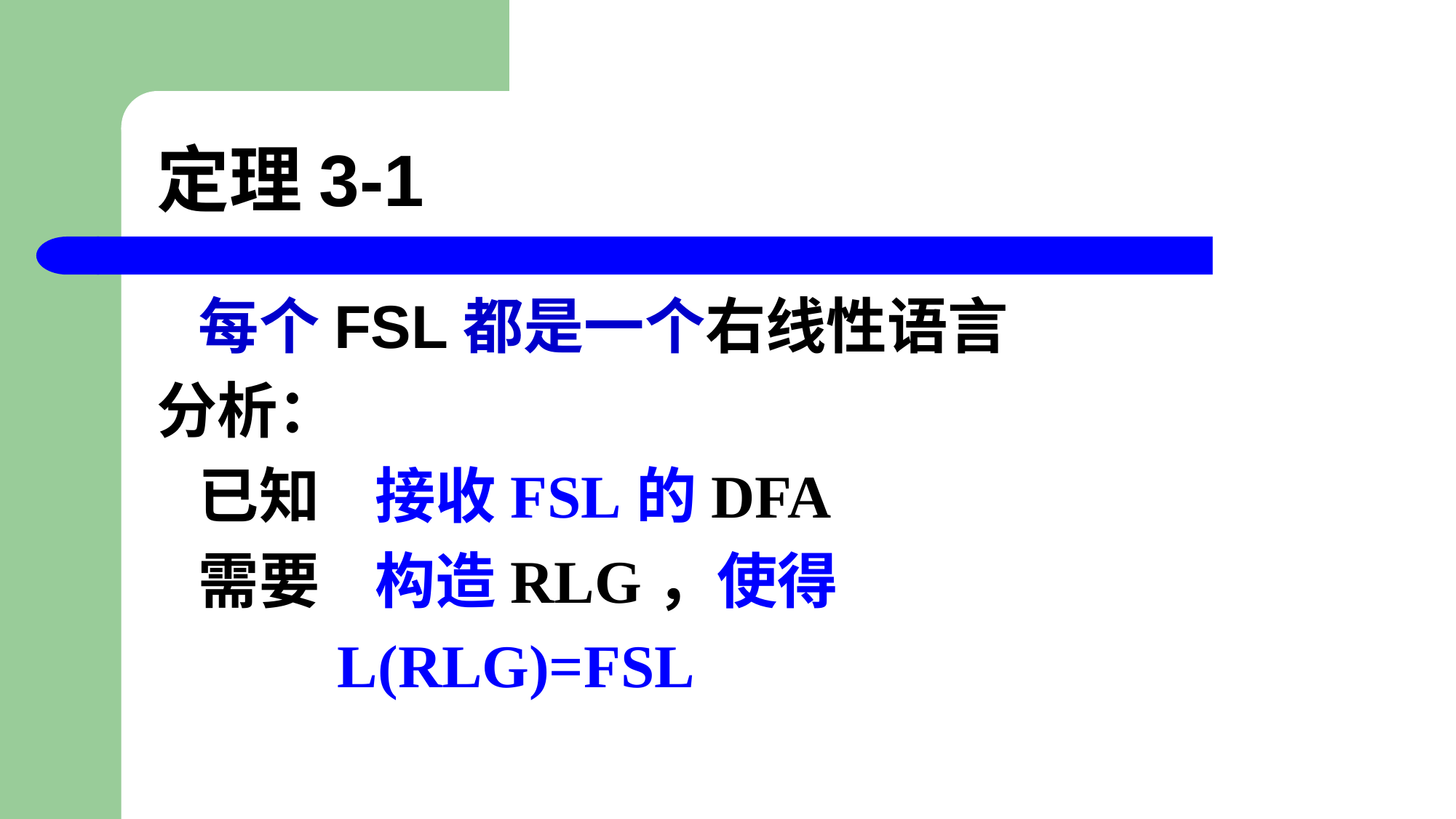

# 定理3-1
  每个FSL都是一个右线性语言
分析：
  已知    接收FSL的DFA
  需要    构造RLG，使得
            L(RLG)=FSL